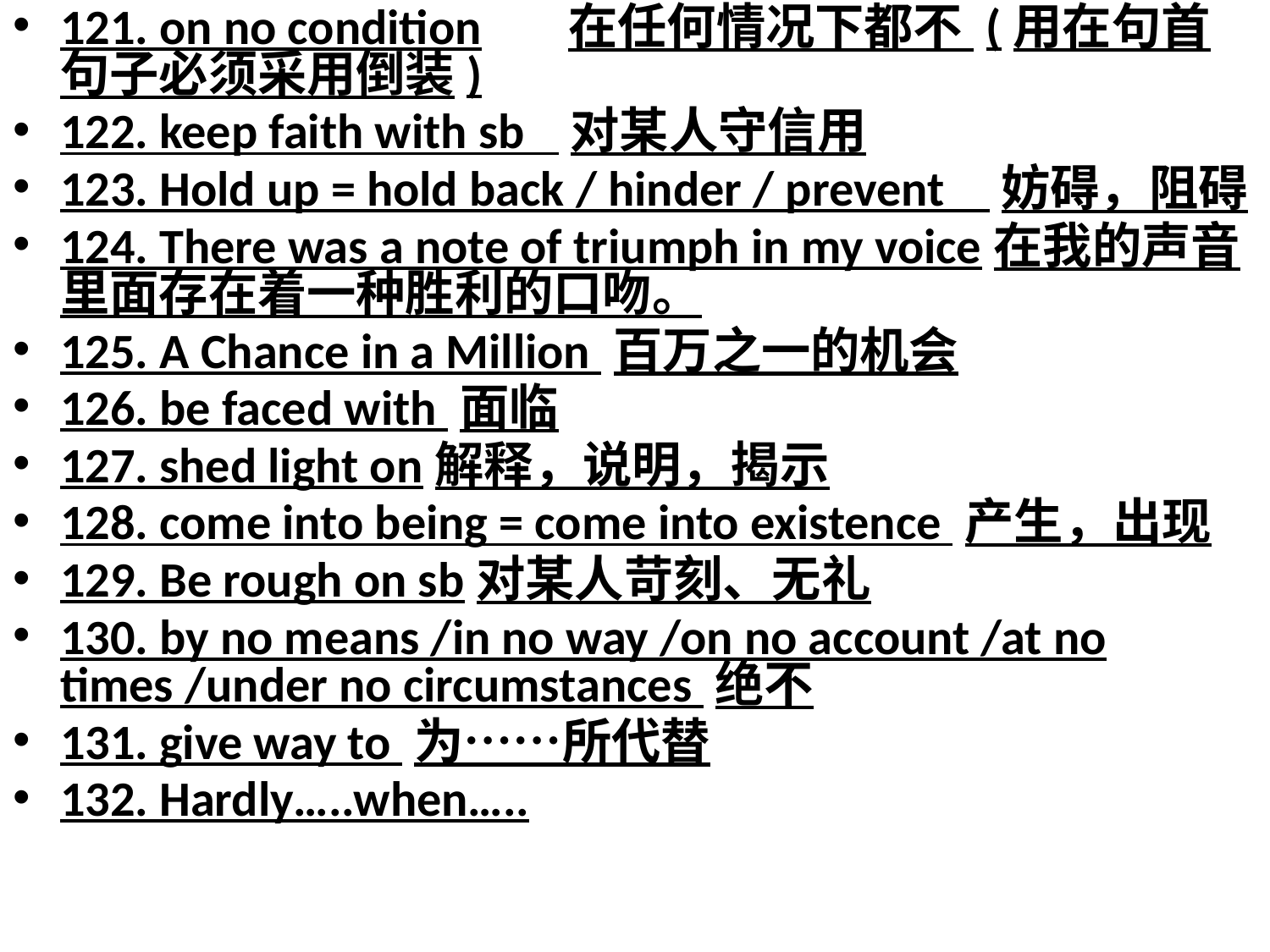

121. on no condition	在任何情况下都不 (用在句首句子必须采用倒装)
122. keep faith with sb   对某人守信用
123. Hold up = hold back / hinder / prevent    妨碍，阻碍
124. There was a note of triumph in my voice在我的声音里面存在着一种胜利的口吻。
125. A Chance in a Million 百万之一的机会
126. be faced with 面临
127. shed light on解释，说明，揭示
128. come into being = come into existence 产生，出现
129. Be rough on sb对某人苛刻、无礼
130. by no means /in no way /on no account /at no times /under no circumstances 绝不
131. give way to 为……所代替
132. Hardly…..when…..